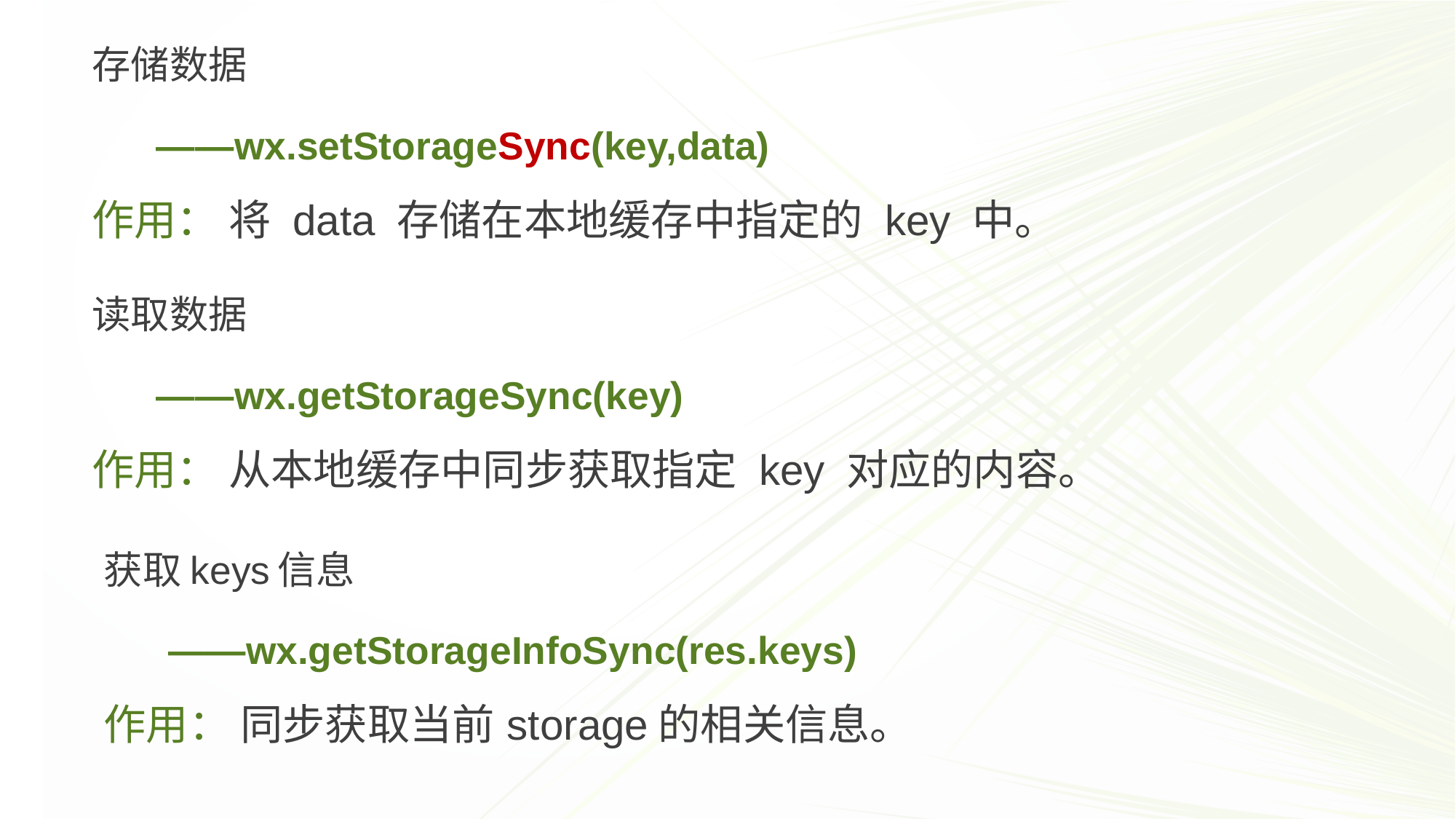

作用： 将 data 存储在本地缓存中指定的 key 中。
存储数据

      ——wx.setStorageSync(key,data)
作用： 从本地缓存中同步获取指定 key 对应的内容。
读取数据

      ——wx.getStorageSync(key)
作用： 同步获取当前storage的相关信息。
获取keys信息

      ——wx.getStorageInfoSync(res.keys)